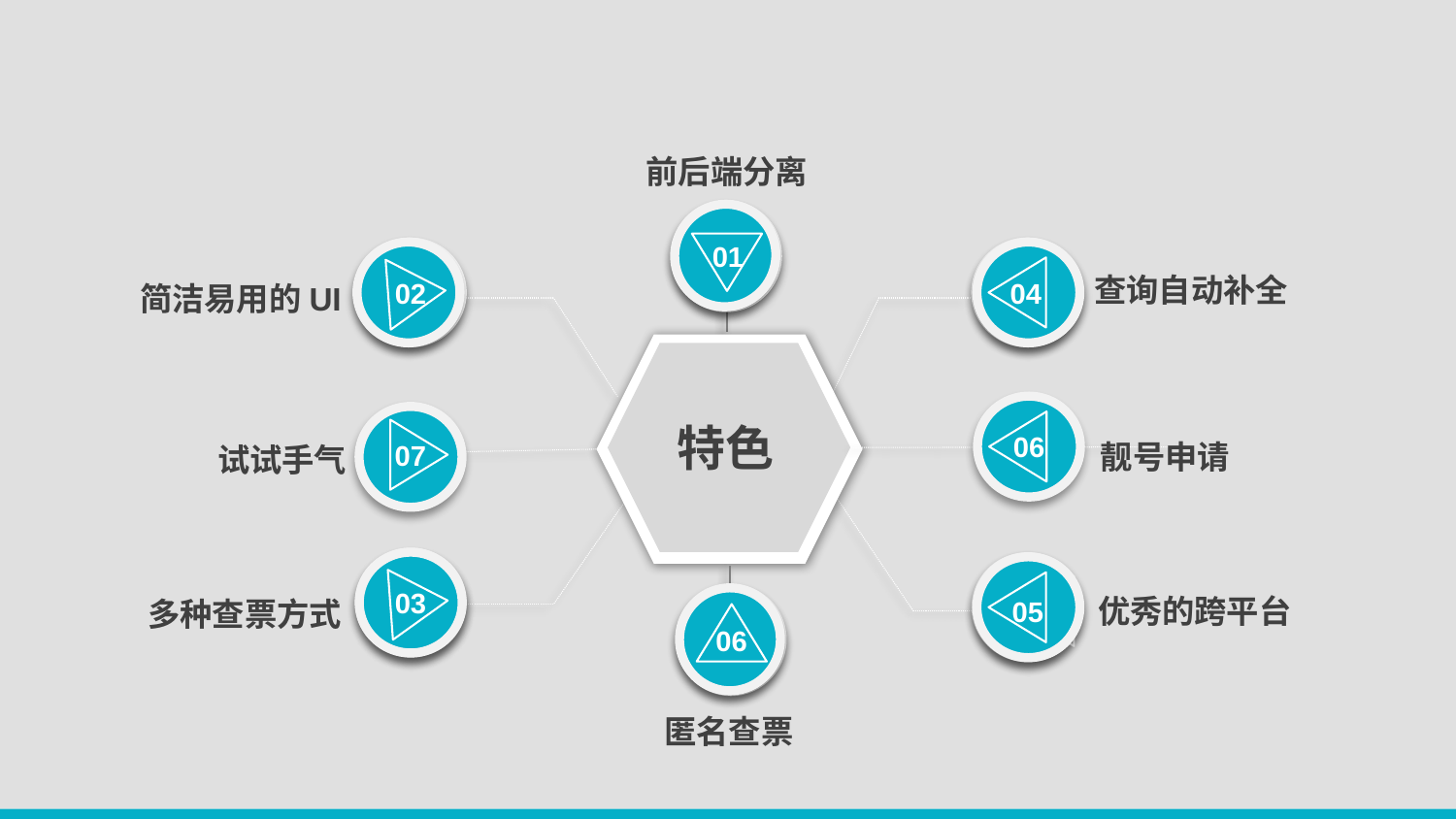

前后端分离

01

查询自动补全

02
04
简洁易用的UI

特色

06
CSWADI

靓号申请
07
试试手气

03

优秀的跨平台
多种查票方式
05

06
匿名查票